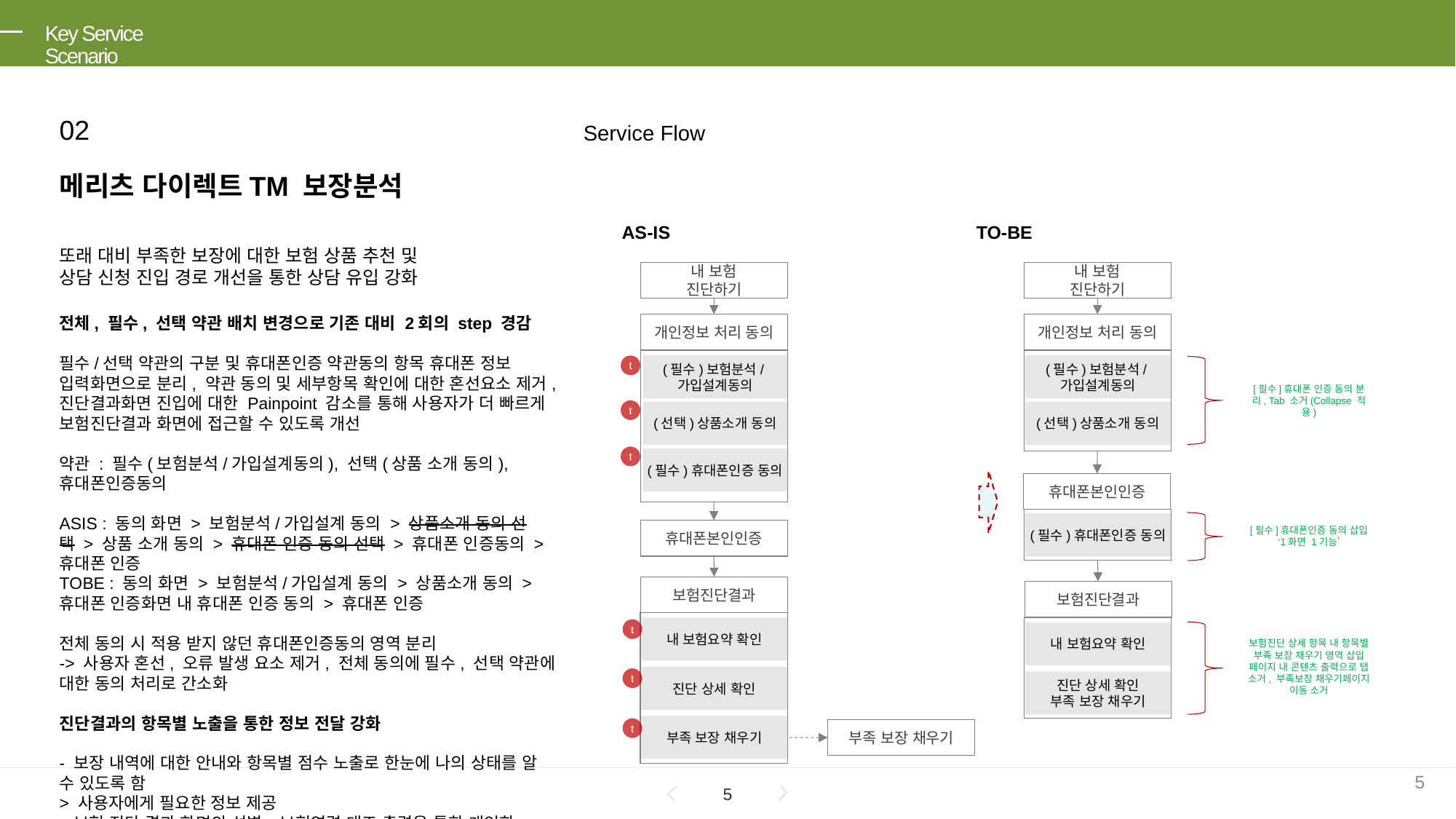

Key Service Scenario
02
Service Flow
메리츠 다이렉트TM 보장분석
AS-IS
TO-BE
또래 대비 부족한 보장에 대한 보험 상품 추천 및
상담 신청 진입 경로 개선을 통한 상담 유입 강화
내 보험
진단하기
내 보험
진단하기
전체, 필수, 선택 약관 배치 변경으로 기존 대비 2회의 step 경감

필수/선택 약관의 구분 및 휴대폰인증 약관동의 항목 휴대폰 정보 입력화면으로 분리, 약관 동의 및 세부항목 확인에 대한 혼선요소 제거, 진단결과화면 진입에 대한 Painpoint 감소를 통해 사용자가 더 빠르게 보험진단결과 화면에 접근할 수 있도록 개선

약관 : 필수(보험분석/가입설계동의), 선택(상품 소개 동의), 휴대폰인증동의

ASIS : 동의 화면 > 보험분석/가입설계 동의 > 상품소개 동의 선택 > 상품 소개 동의 > 휴대폰 인증 동의 선택 > 휴대폰 인증동의 > 휴대폰 인증
TOBE : 동의 화면 > 보험분석/가입설계 동의 > 상품소개 동의 > 휴대폰 인증화면 내 휴대폰 인증 동의 > 휴대폰 인증

전체 동의 시 적용 받지 않던 휴대폰인증동의 영역 분리
-> 사용자 혼선, 오류 발생 요소 제거, 전체 동의에 필수, 선택 약관에 대한 동의 처리로 간소화

진단결과의 항목별 노출을 통한 정보 전달 강화

- 보장 내역에 대한 안내와 항목별 점수 노출로 한눈에 나의 상태를 알 수 있도록 함
> 사용자에게 필요한 정보 제공
- 보험 진단 결과 화면의 성별, 보험연령 대조 출력을 통한 개인화
> 사용자 및 대조 집단간의 비교를 통해 부족한 항목에 대한 식별 용이

- 항목별 상세내용에 ‘부족한 보장 채우기’ 콘텐츠의 취합
> 기존 부족보장채우기 탭이 아닌 진단 상세 영역에 포섭을 통해 상담신청 진입에 대한 painpoint 감소 및 맞춤형 콘텐츠 제공, 상담 신청에 대한 접근성 강화
개인정보 처리 동의
개인정보 처리 동의

(필수)보험분석/가입설계동의
(필수)보험분석/가입설계동의
t

[필수]휴대폰 인증 동의 분리, Tab 소거(Collapse 적용)
t
(선택)상품소개 동의
(선택)상품소개 동의
t
(필수)휴대폰인증 동의
휴대폰본인인증

(필수)휴대폰인증 동의
[필수]휴대폰인증 동의 삽입
‘1화면 1기능’
휴대폰본인인증
보험진단결과
보험진단결과

내 보험요약 확인

t

내 보험요약 확인
보험진단 상세 항목 내 항목별 부족 보장 채우기 영역 삽입
페이지 내 콘텐츠 출력으로 탭 소거, 부족보장 채우기페이지 이동 소거
진단 상세 확인
t
진단 상세 확인
부족 보장 채우기
부족 보장 채우기
t
부족 보장 채우기
5